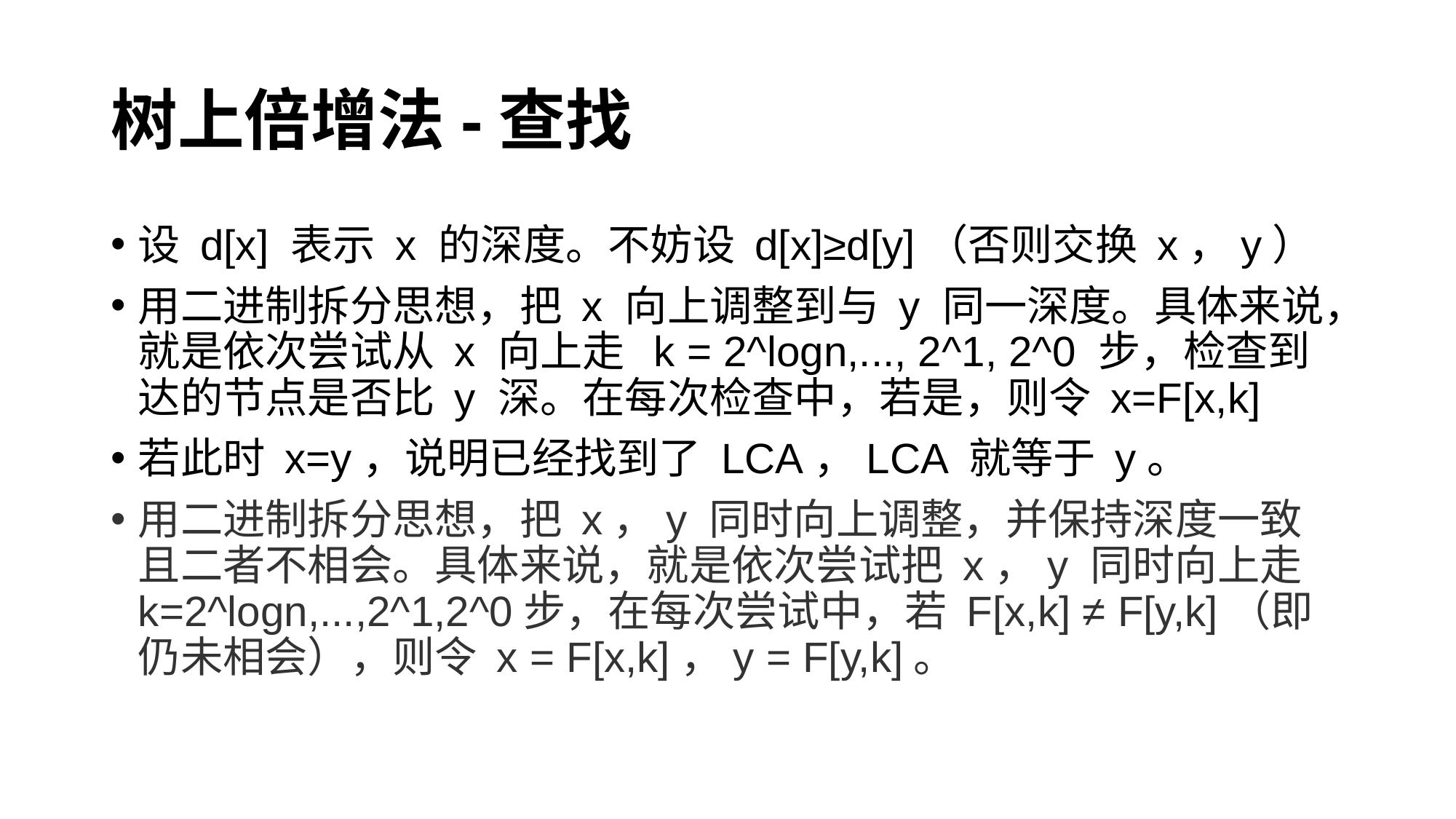

# 树上倍增法-查找
设 d[x] 表示 x 的深度。不妨设 d[x]≥d[y]（否则交换 x，y）
用二进制拆分思想，把 x 向上调整到与 y 同一深度。具体来说，就是依次尝试从 x 向上走  k = 2^logn,..., 2^1, 2^0 步，检查到达的节点是否比 y 深。在每次检查中，若是，则令 x=F[x,k]
若此时 x=y，说明已经找到了 LCA，LCA 就等于 y。
用二进制拆分思想，把 x，y 同时向上调整，并保持深度一致且二者不相会。具体来说，就是依次尝试把 x，y 同时向上走 k=2^logn,...,2^1,2^0步，在每次尝试中，若 F[x,k] ≠ F[y,k]（即仍未相会），则令 x = F[x,k]，y = F[y,k]。